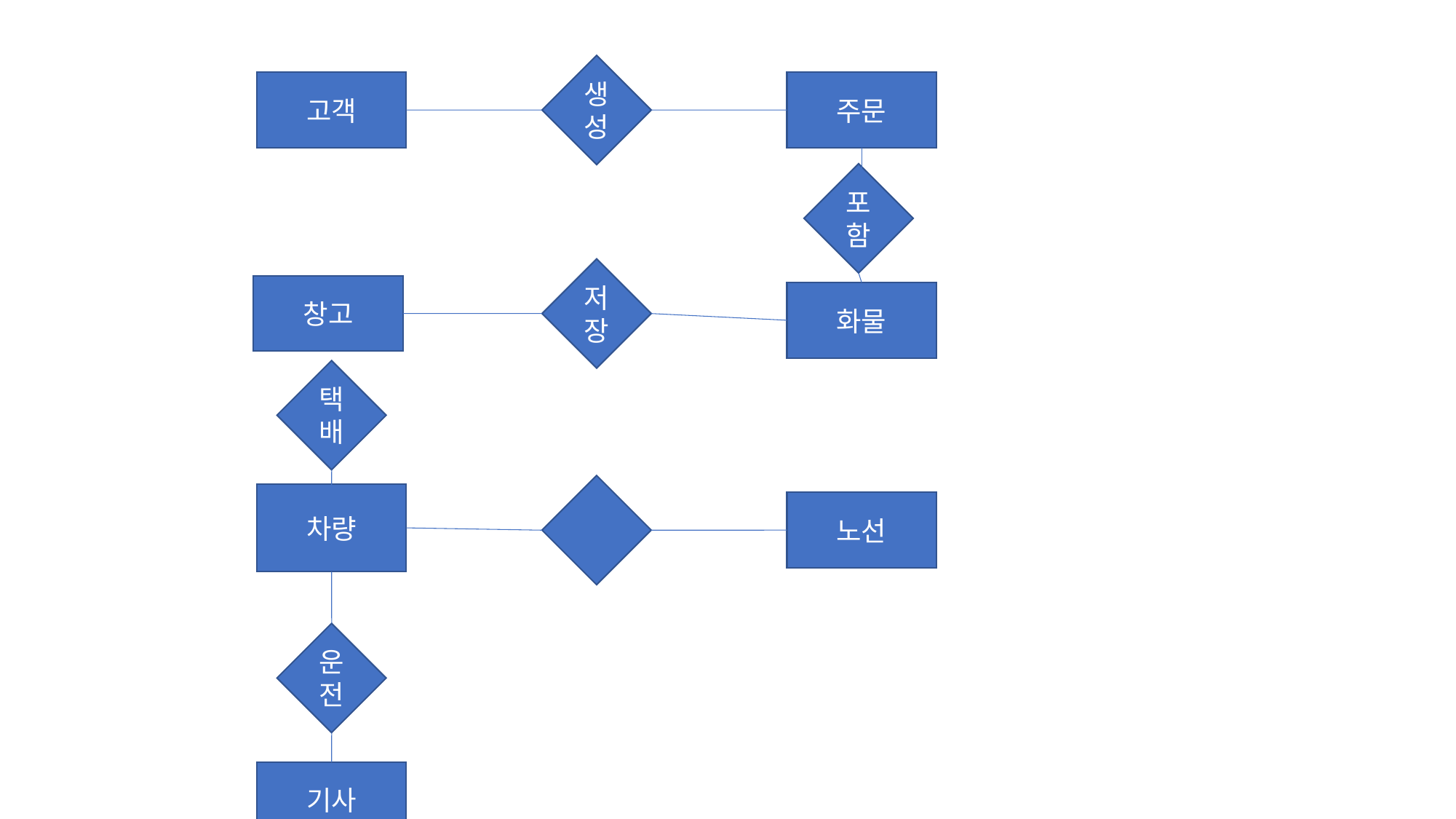

생성
고객
주문
포함
저장
창고
화물
택배

차량
노선
운전
기사